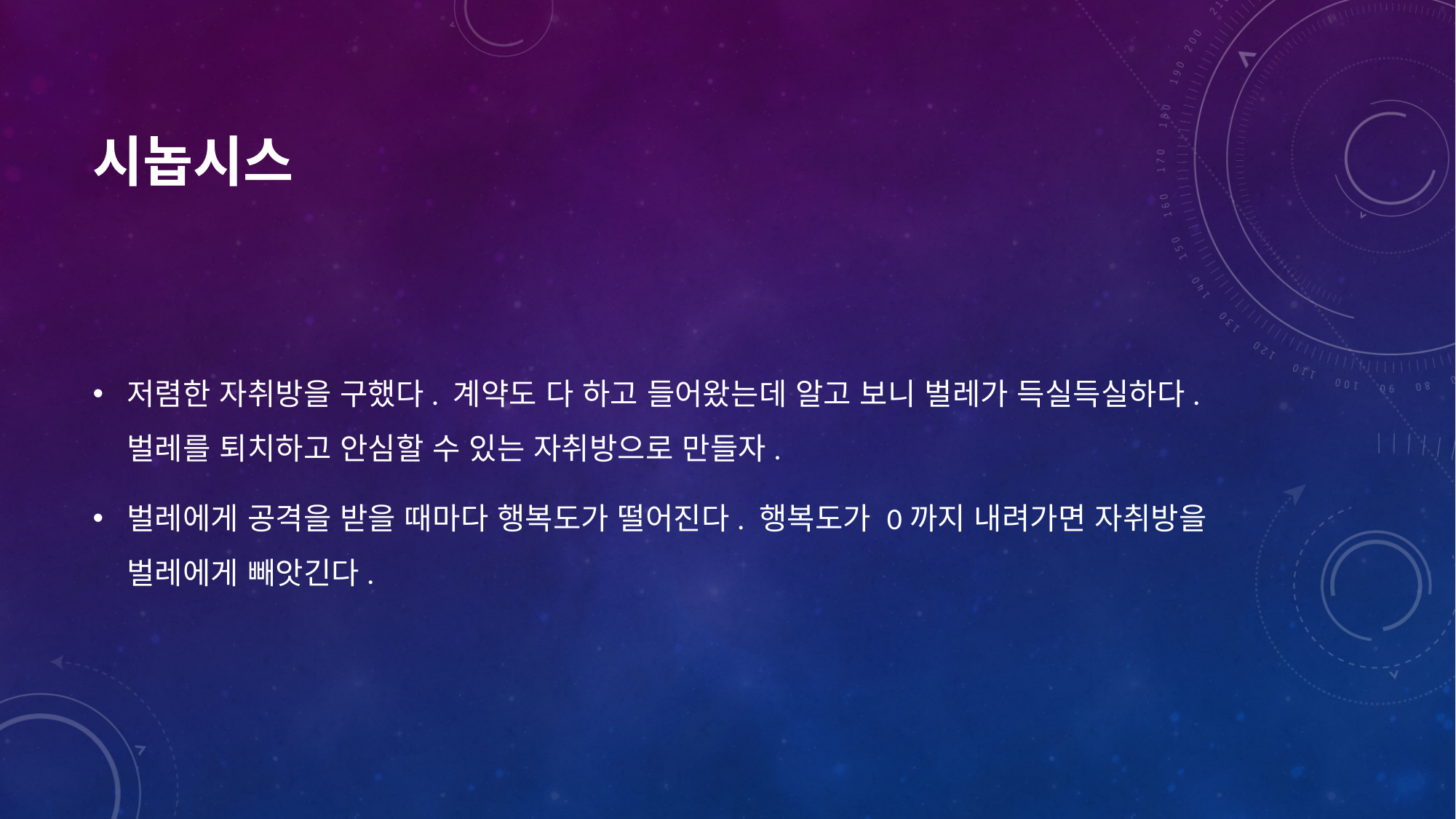

# 시놉시스
저렴한 자취방을 구했다. 계약도 다 하고 들어왔는데 알고 보니 벌레가 득실득실하다. 벌레를 퇴치하고 안심할 수 있는 자취방으로 만들자.
벌레에게 공격을 받을 때마다 행복도가 떨어진다. 행복도가 0까지 내려가면 자취방을 벌레에게 빼앗긴다.